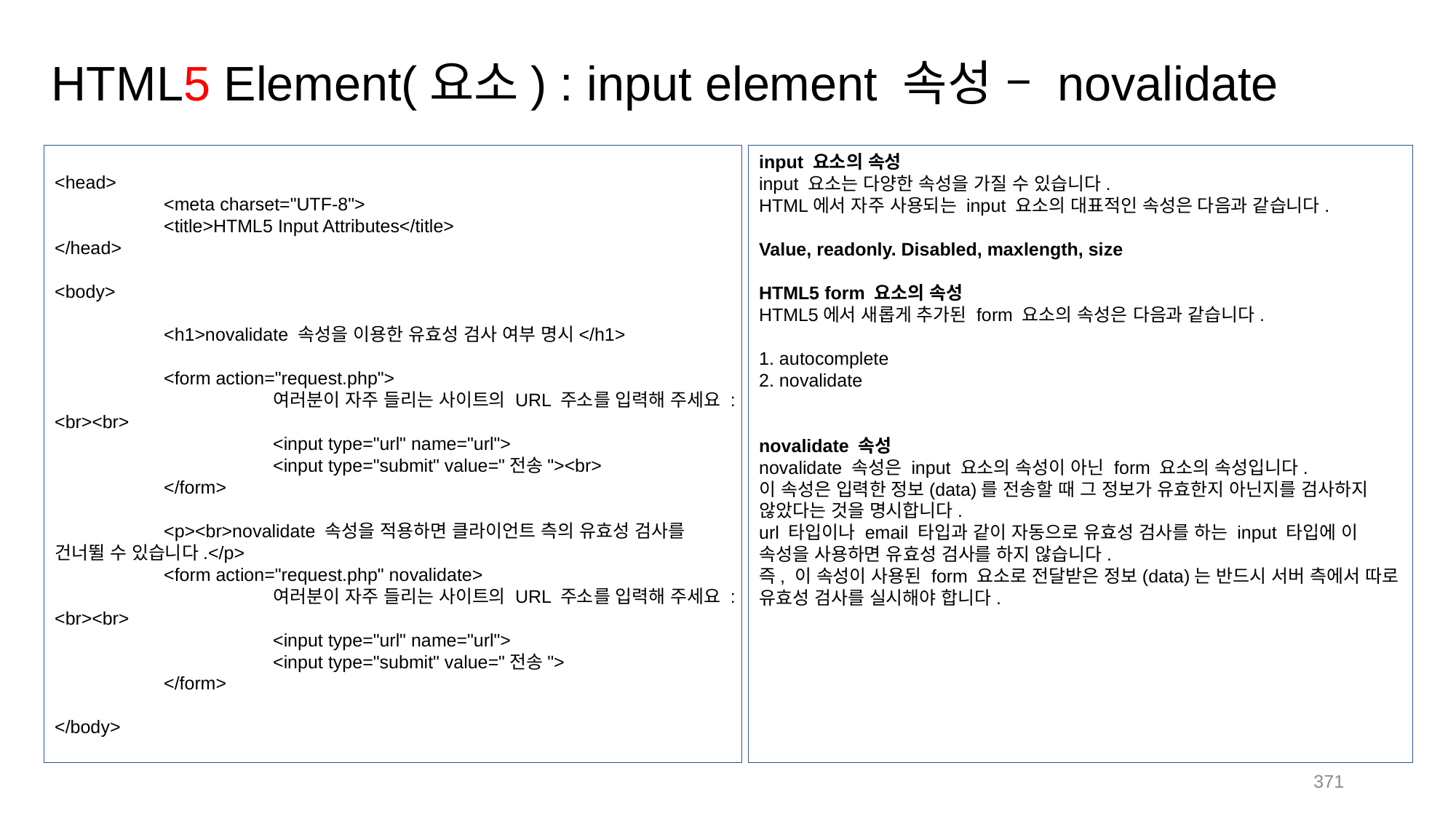

# HTML5 Element(요소) : input element 속성 – novalidate
<head>
	<meta charset="UTF-8">
	<title>HTML5 Input Attributes</title>
</head>

<body>

	<h1>novalidate 속성을 이용한 유효성 검사 여부 명시</h1>

	<form action="request.php">
		여러분이 자주 들리는 사이트의 URL 주소를 입력해 주세요 :<br><br>
		<input type="url" name="url">
		<input type="submit" value="전송"><br>
	</form>

	<p><br>novalidate 속성을 적용하면 클라이언트 측의 유효성 검사를 건너뛸 수 있습니다.</p>
	<form action="request.php" novalidate>
		여러분이 자주 들리는 사이트의 URL 주소를 입력해 주세요 :<br><br>
		<input type="url" name="url">
		<input type="submit" value="전송">
	</form>

</body>
input 요소의 속성
input 요소는 다양한 속성을 가질 수 있습니다.
HTML에서 자주 사용되는 input 요소의 대표적인 속성은 다음과 같습니다.

Value, readonly. Disabled, maxlength, size

HTML5 form 요소의 속성
HTML5에서 새롭게 추가된 form 요소의 속성은 다음과 같습니다.

1. autocomplete
2. novalidate

novalidate 속성
novalidate 속성은 input 요소의 속성이 아닌 form 요소의 속성입니다.
이 속성은 입력한 정보(data)를 전송할 때 그 정보가 유효한지 아닌지를 검사하지 않았다는 것을 명시합니다.
url 타입이나 email 타입과 같이 자동으로 유효성 검사를 하는 input 타입에 이 속성을 사용하면 유효성 검사를 하지 않습니다.
즉, 이 속성이 사용된 form 요소로 전달받은 정보(data)는 반드시 서버 측에서 따로 유효성 검사를 실시해야 합니다.
371